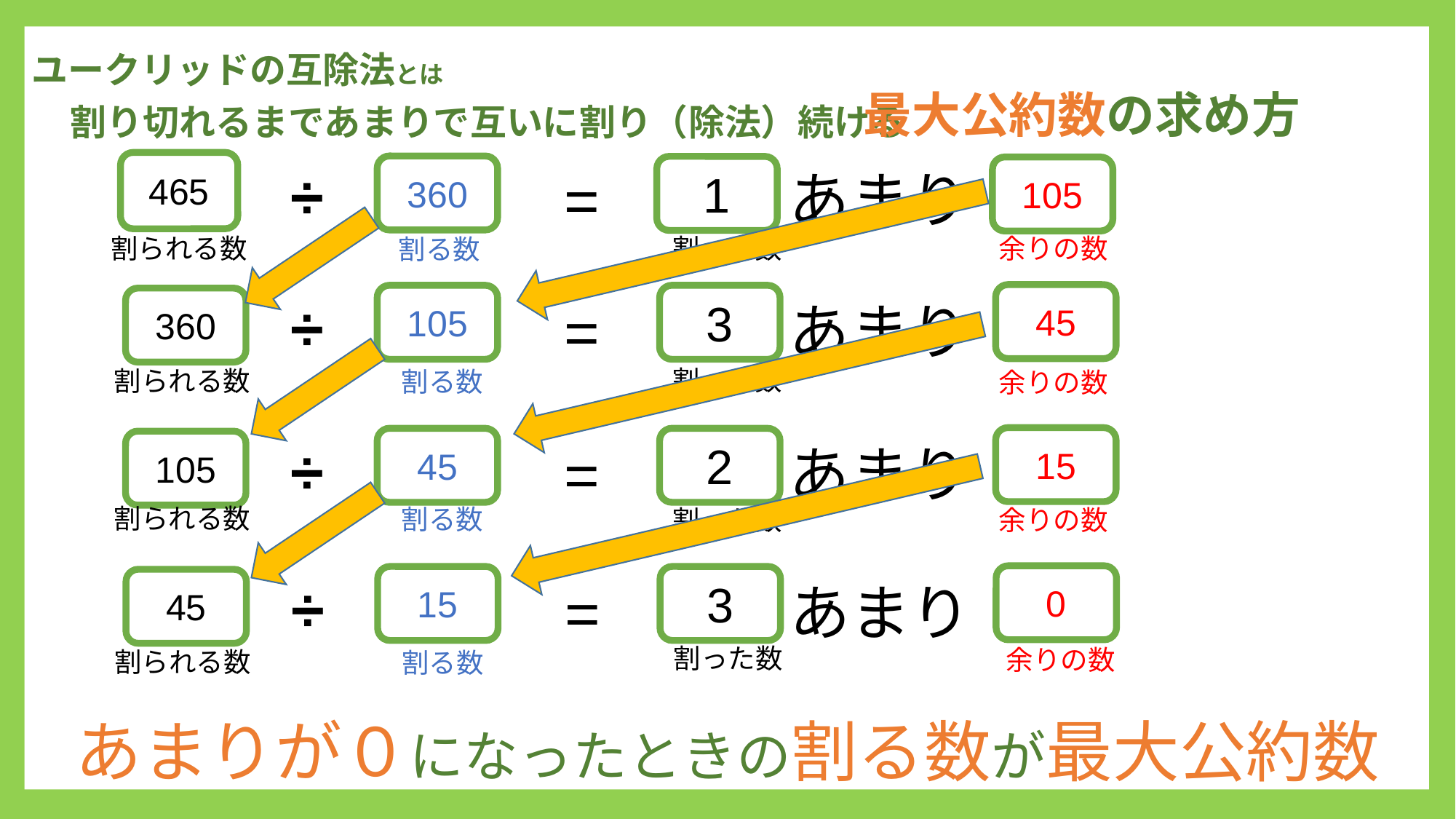

ユークリッドの互除法とは
最大公約数の求め方
割り切れるまであまりで互いに割り（除法）続ける

465
÷
あまり
360
=
1
105

割られる数
割った数
余りの数
割る数

÷
45
105
3
360
あまり
=

割った数
割られる数
割る数
余りの数
÷
15
45
2
105
あまり
=

割られる数
割る数
割った数
余りの数
÷
0
15
3
45
あまり
=
割った数
余りの数
割られる数
割る数
あまりが０になったときの割る数が最大公約数